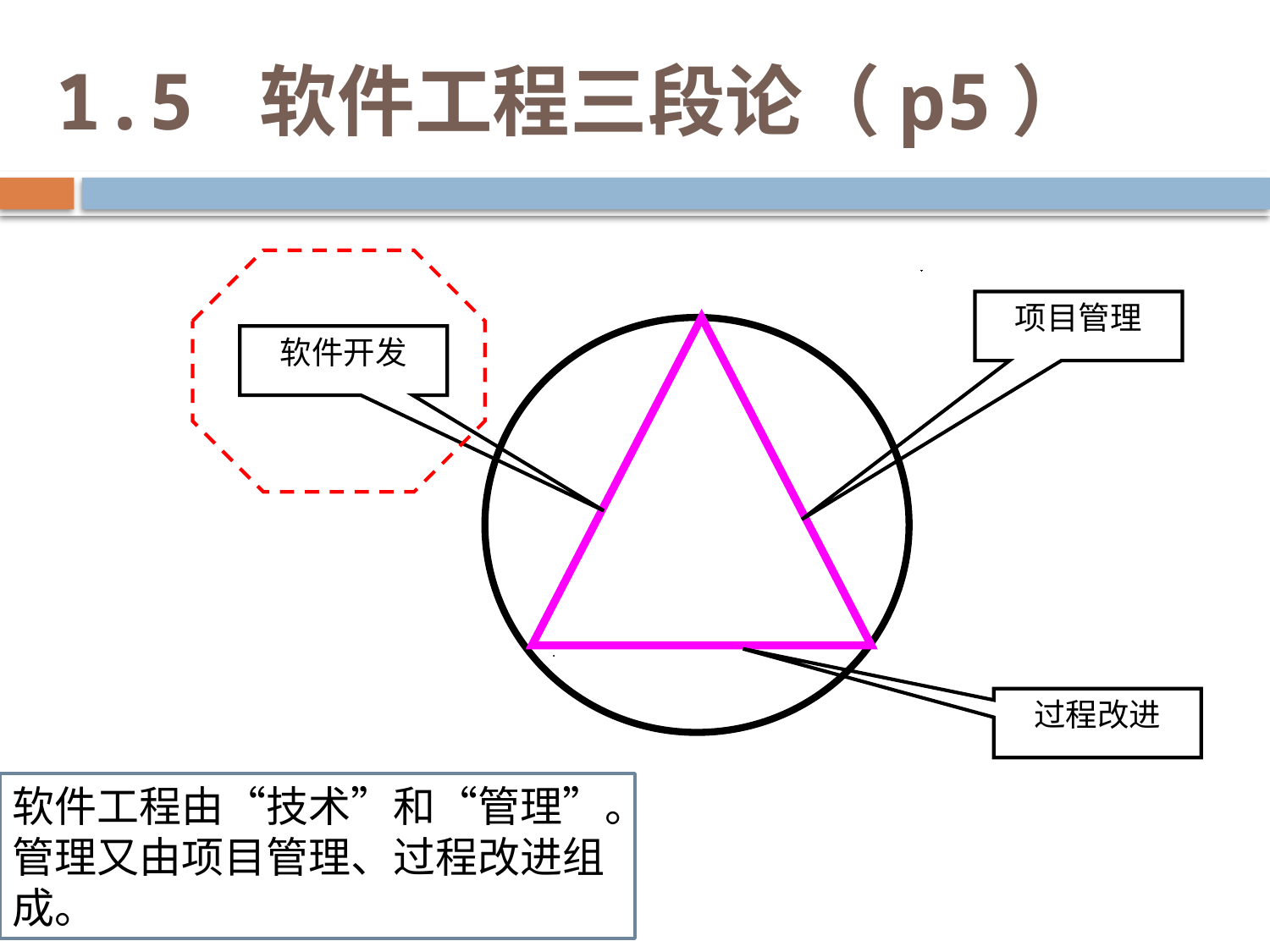

# 1.5 软件工程三段论（p5）

项目管理

软件开发
过程改进

软件工程由“技术”和“管理”。管理又由项目管理、过程改进组成。